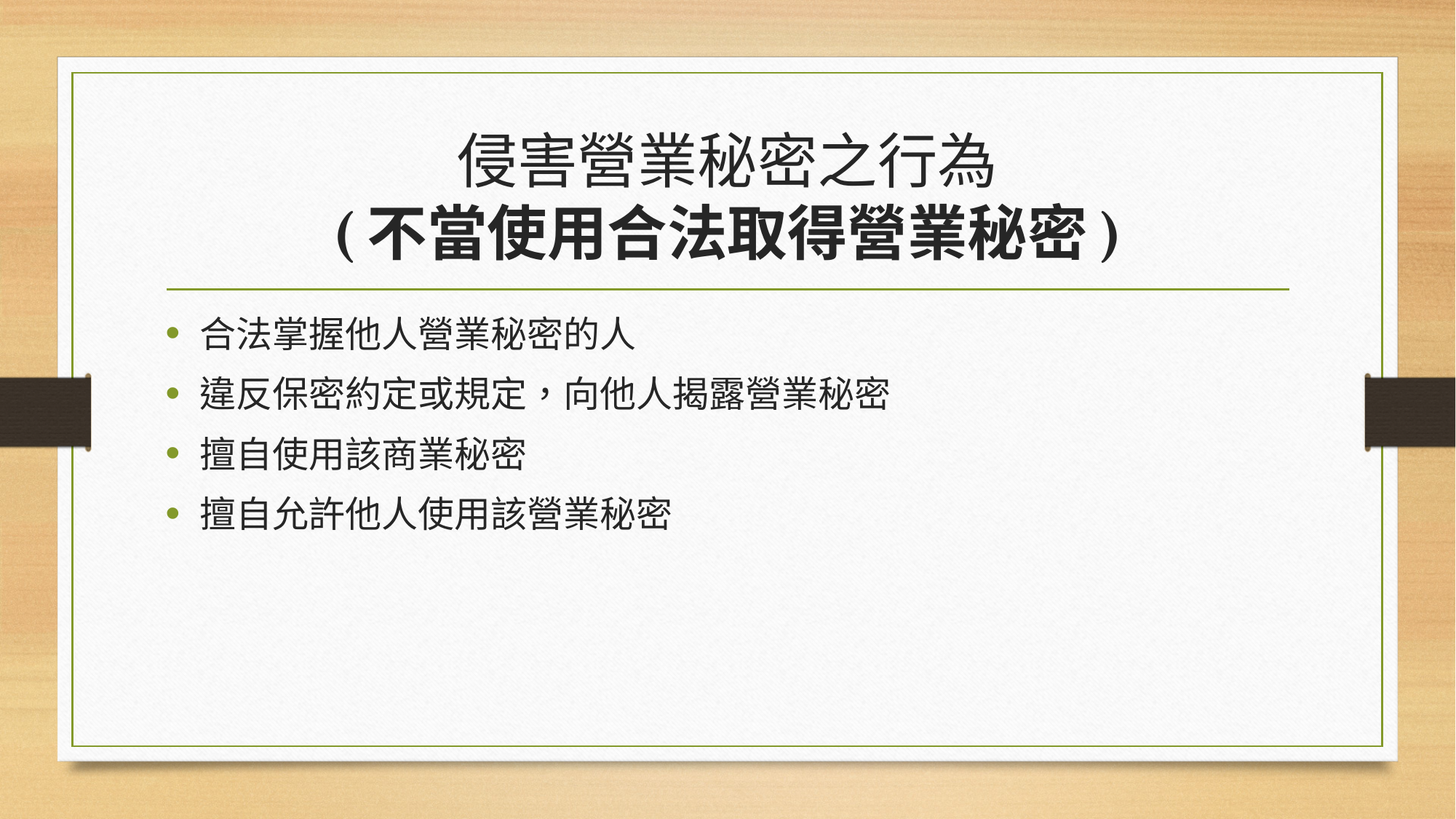

# 侵害營業秘密之行為 (不當使用合法取得營業秘密)
合法掌握他人營業秘密的人
違反保密約定或規定，向他人揭露營業秘密
擅自使用該商業秘密
擅自允許他人使用該營業秘密